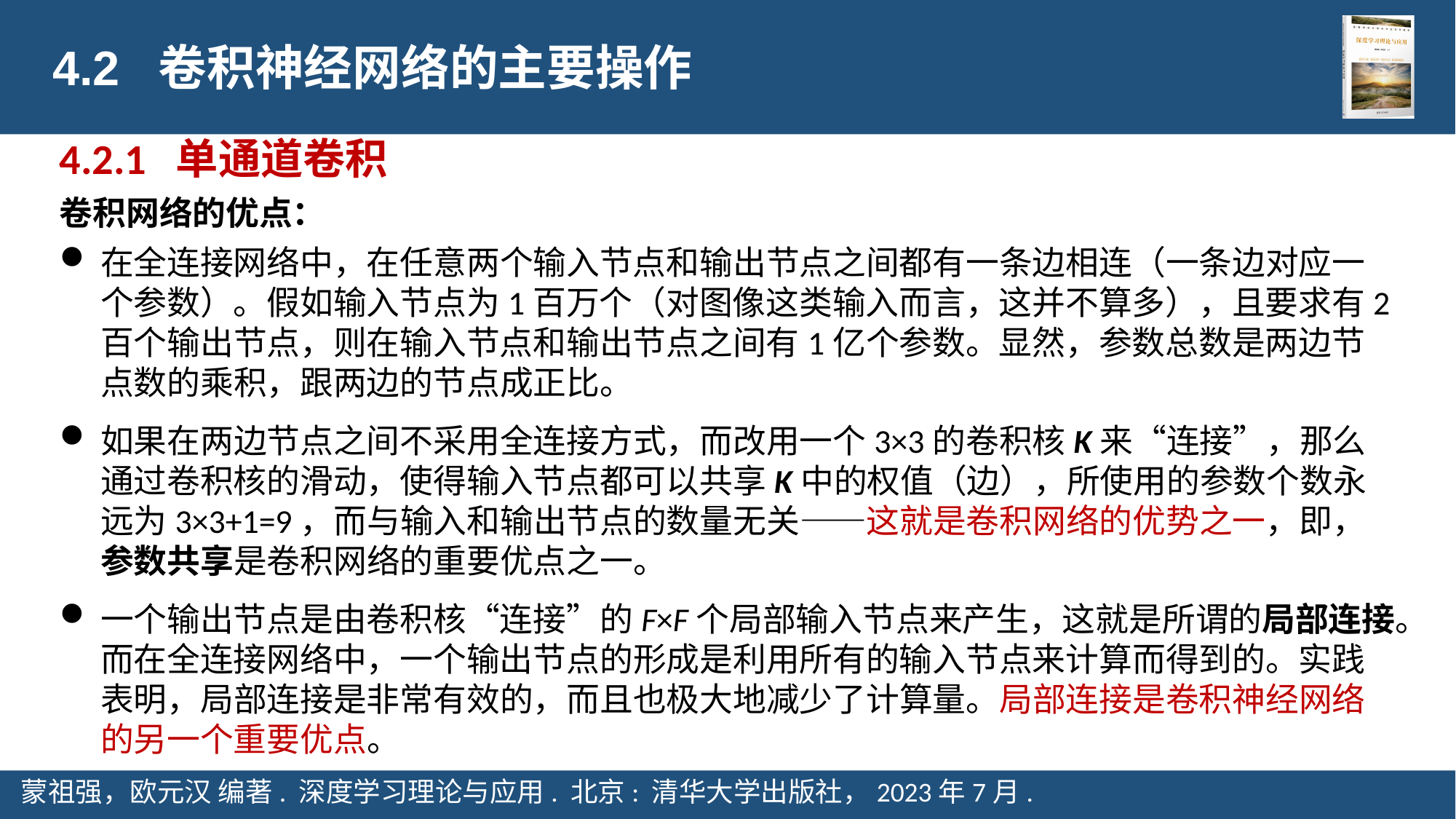

4.2  卷积神经网络的主要操作
4.2.1  单通道卷积
卷积网络的优点：
在全连接网络中，在任意两个输入节点和输出节点之间都有一条边相连（一条边对应一个参数）。假如输入节点为1百万个（对图像这类输入而言，这并不算多），且要求有2百个输出节点，则在输入节点和输出节点之间有1亿个参数。显然，参数总数是两边节点数的乘积，跟两边的节点成正比。
如果在两边节点之间不采用全连接方式，而改用一个3×3的卷积核K来“连接”，那么通过卷积核的滑动，使得输入节点都可以共享K中的权值（边），所使用的参数个数永远为3×3+1=9，而与输入和输出节点的数量无关——这就是卷积网络的优势之一，即，参数共享是卷积网络的重要优点之一。
一个输出节点是由卷积核“连接”的F×F个局部输入节点来产生，这就是所谓的局部连接。而在全连接网络中，一个输出节点的形成是利用所有的输入节点来计算而得到的。实践表明，局部连接是非常有效的，而且也极大地减少了计算量。局部连接是卷积神经网络的另一个重要优点。